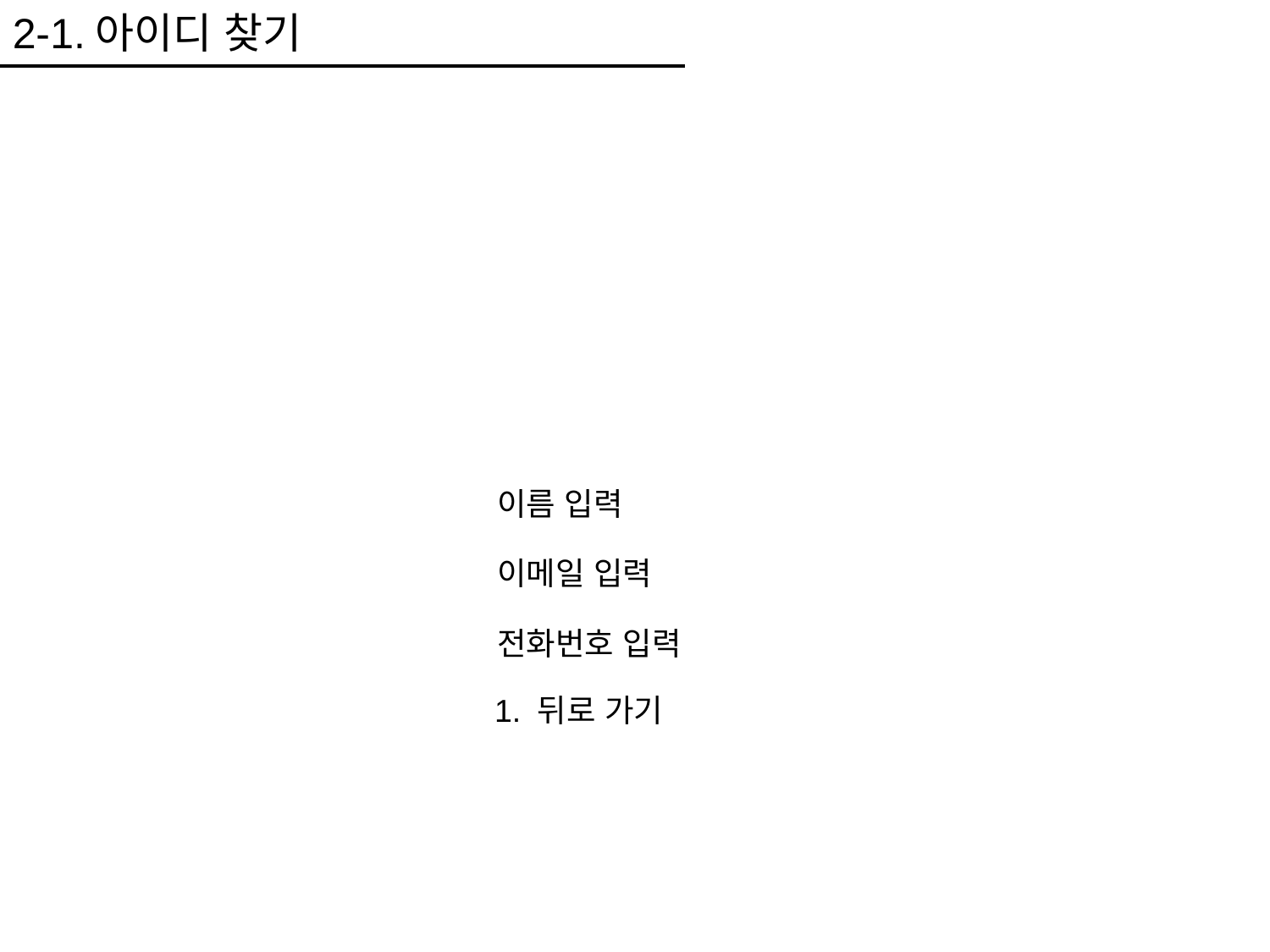

2-1.아이디 찾기
이름 입력
이메일 입력
전화번호 입력
1. 뒤로 가기